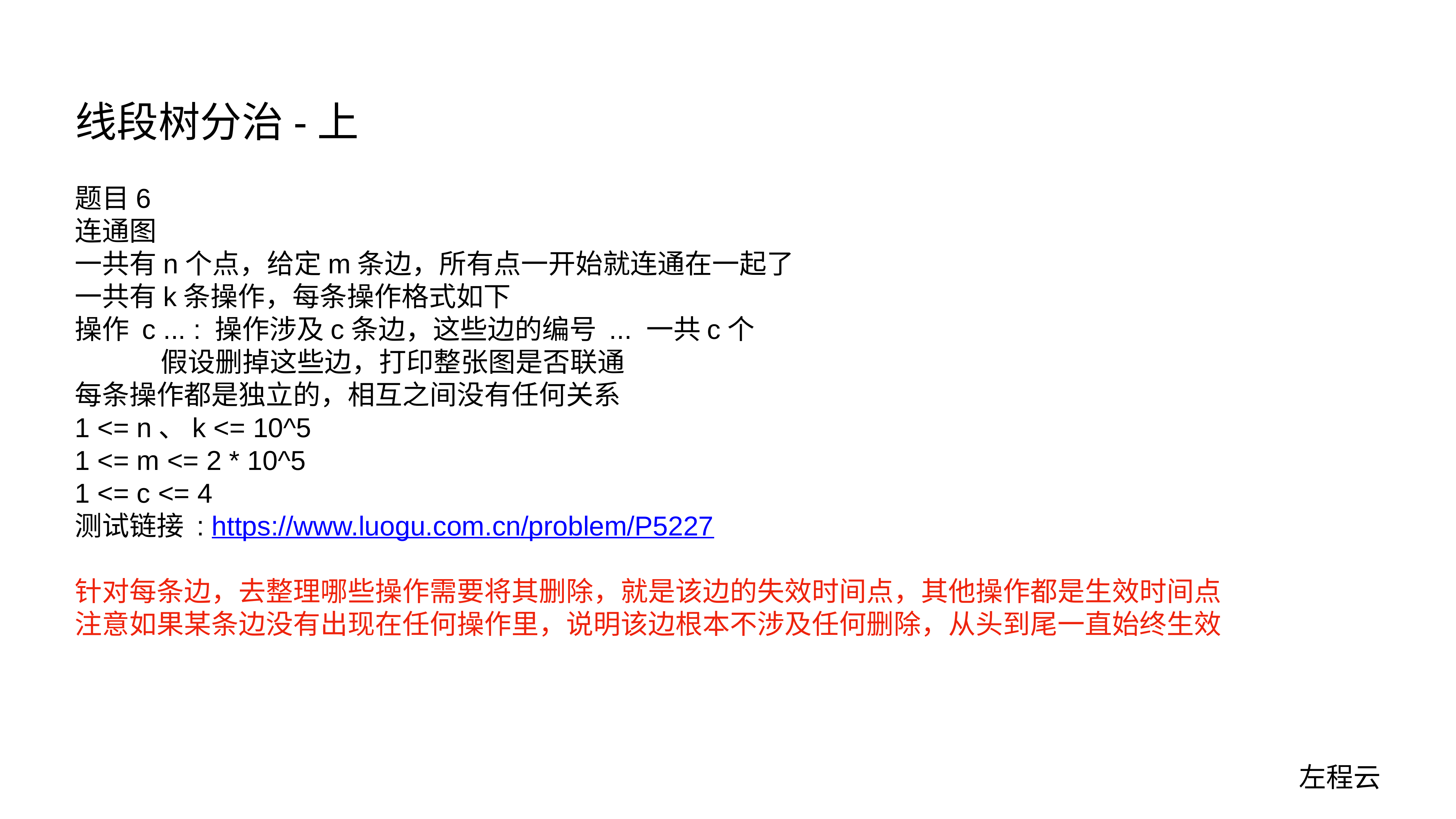

# 线段树分治-上
题目6
连通图
一共有n个点，给定m条边，所有点一开始就连通在一起了
一共有k条操作，每条操作格式如下
操作 c ... : 操作涉及c条边，这些边的编号 ... 一共c个
             假设删掉这些边，打印整张图是否联通
每条操作都是独立的，相互之间没有任何关系
1 <= n、k <= 10^5
1 <= m <= 2 * 10^5
1 <= c <= 4
测试链接 : https://www.luogu.com.cn/problem/P5227

针对每条边，去整理哪些操作需要将其删除，就是该边的失效时间点，其他操作都是生效时间点
注意如果某条边没有出现在任何操作里，说明该边根本不涉及任何删除，从头到尾一直始终生效
左程云